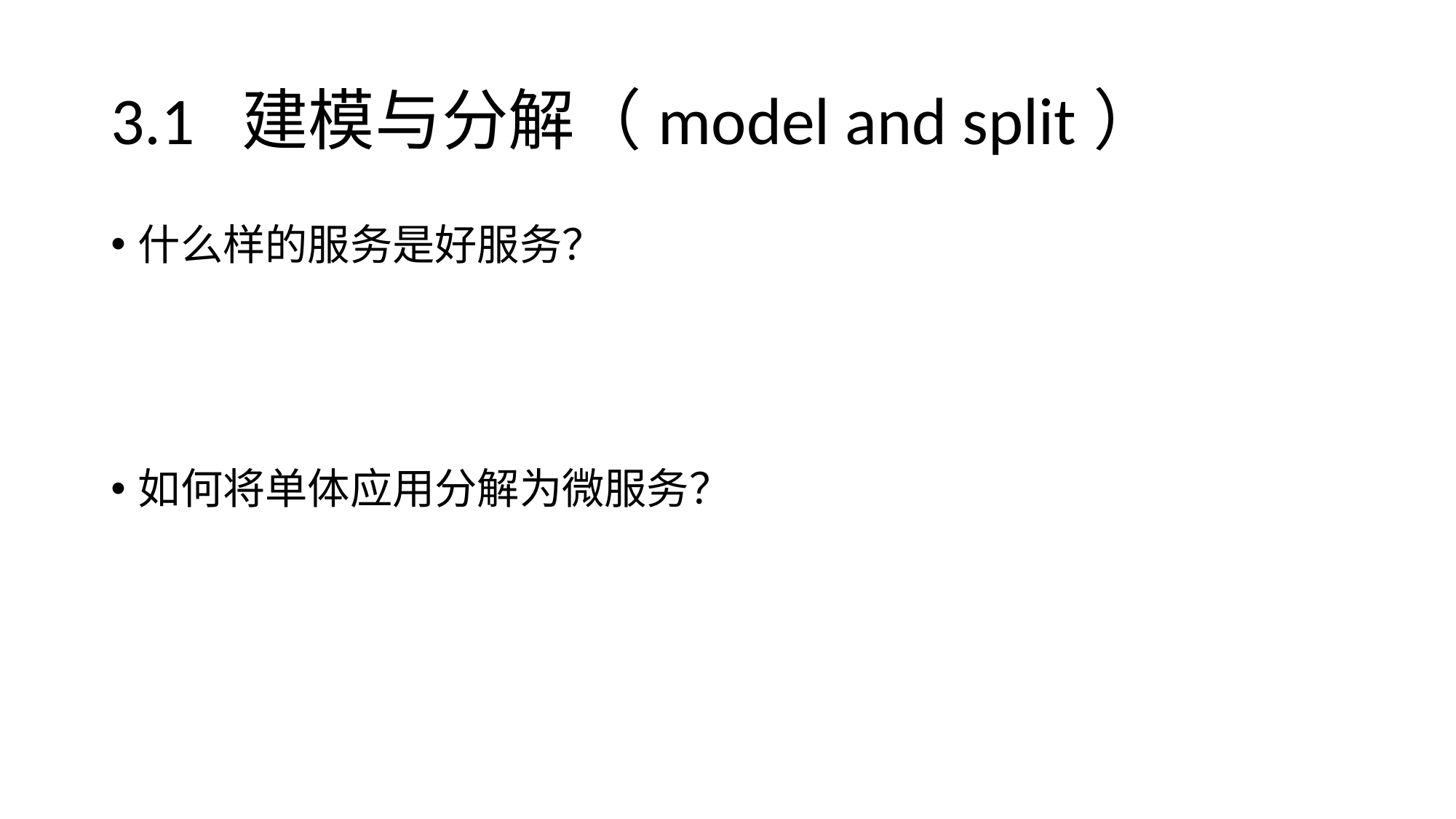

# 3.1  建模与分解（model and split）
什么样的服务是好服务？

如何将单体应用分解为微服务？